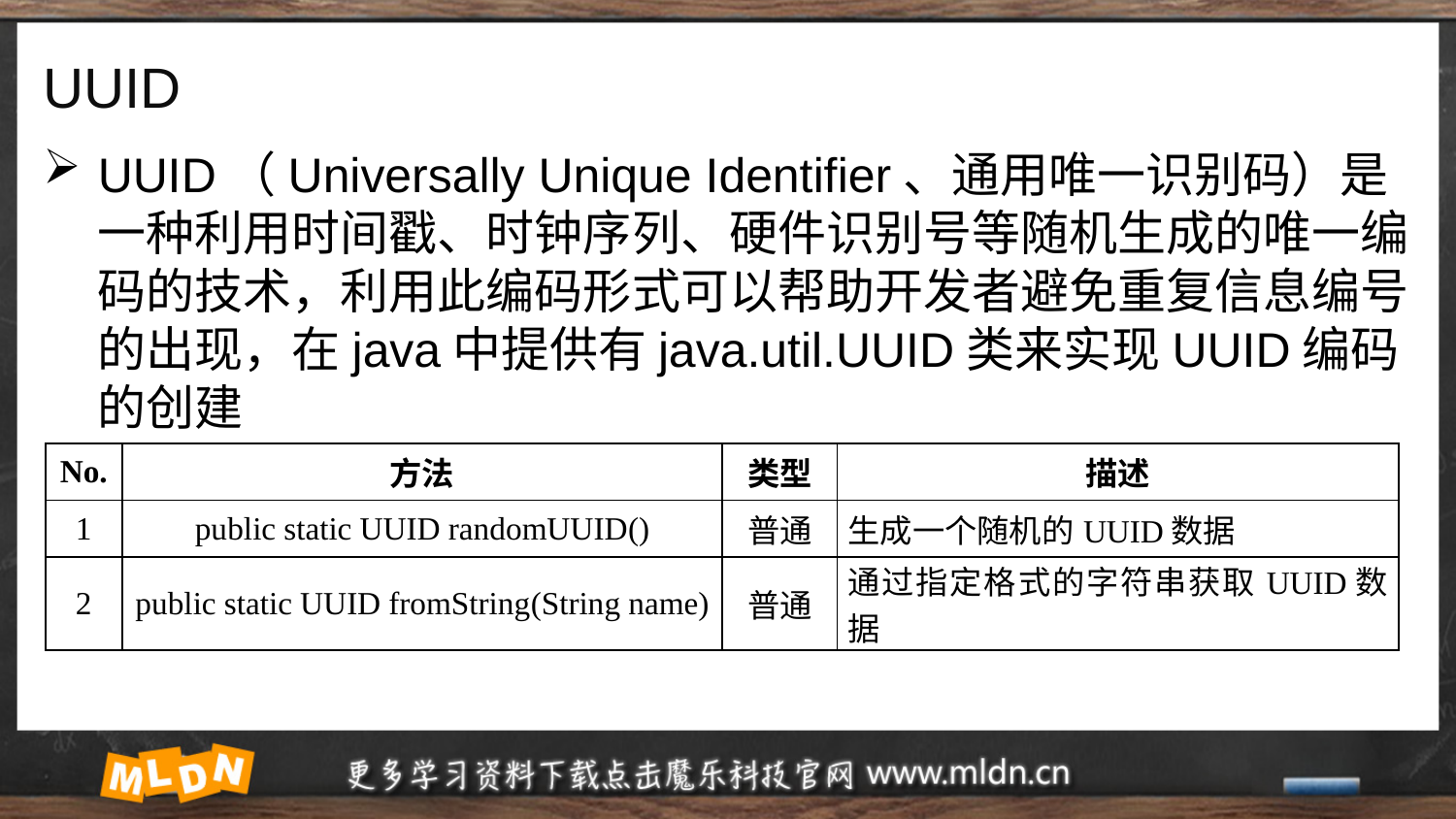

# UUID
UUID（Universally Unique Identifier、通用唯一识别码）是一种利用时间戳、时钟序列、硬件识别号等随机生成的唯一编码的技术，利用此编码形式可以帮助开发者避免重复信息编号的出现，在java中提供有java.util.UUID类来实现UUID编码的创建
| No. | 方法 | 类型 | 描述 |
| --- | --- | --- | --- |
| 1 | public static UUID randomUUID​() | 普通 | 生成一个随机的UUID数据 |
| 2 | public static UUID fromString​(String name) | 普通 | 通过指定格式的字符串获取UUID数据 |